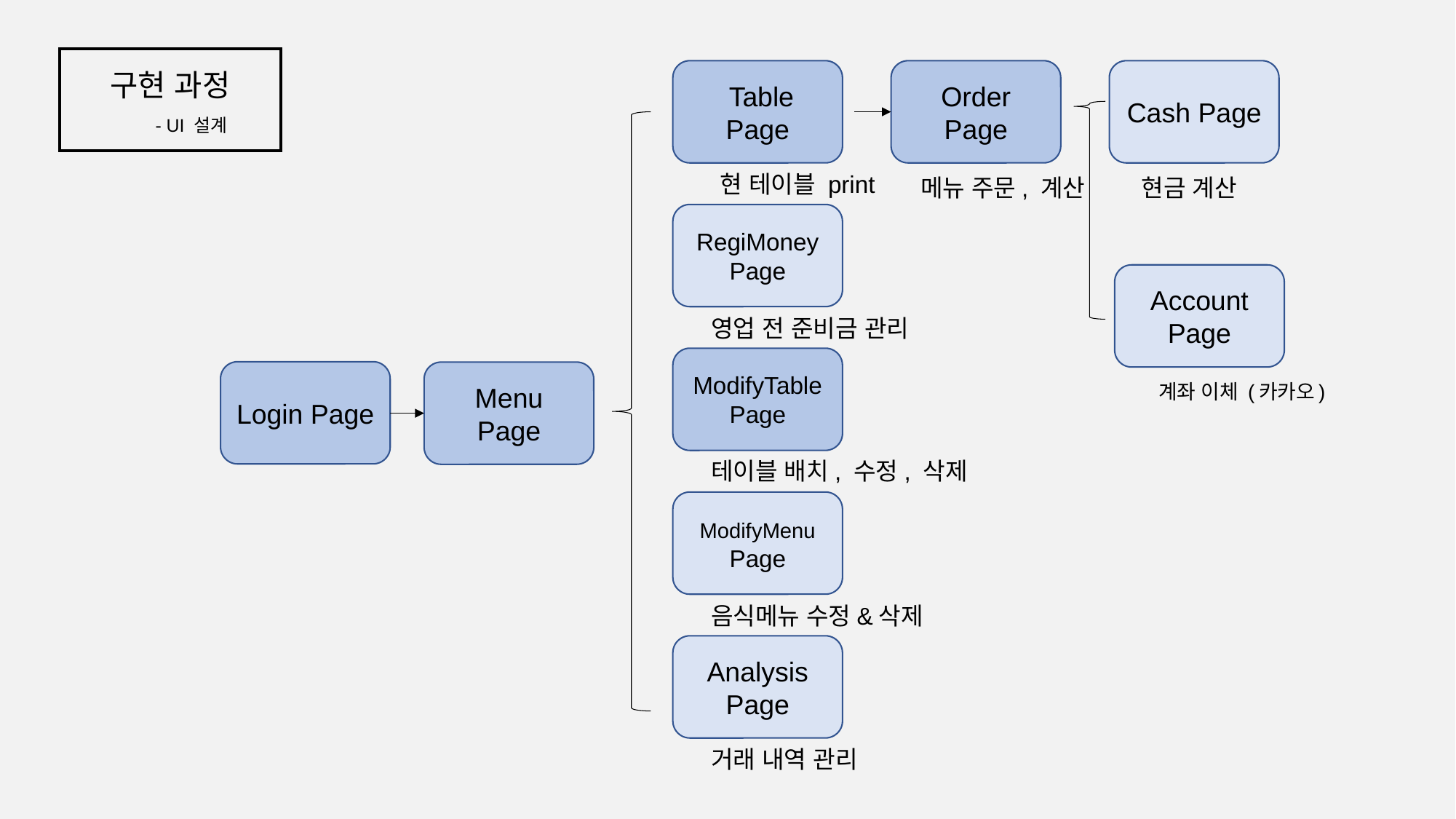

구현 과정
 Table Page
Order Page
Cash Page

- UI 설계

현 테이블 print
메뉴 주문, 계산
현금 계산
RegiMoney Page
Account Page
영업 전 준비금 관리
ModifyTable Page
Login Page
Menu Page
계좌 이체 (카카오)
테이블 배치, 수정, 삭제
ModifyMenu Page
음식메뉴 수정&삭제
Analysis Page
거래 내역 관리